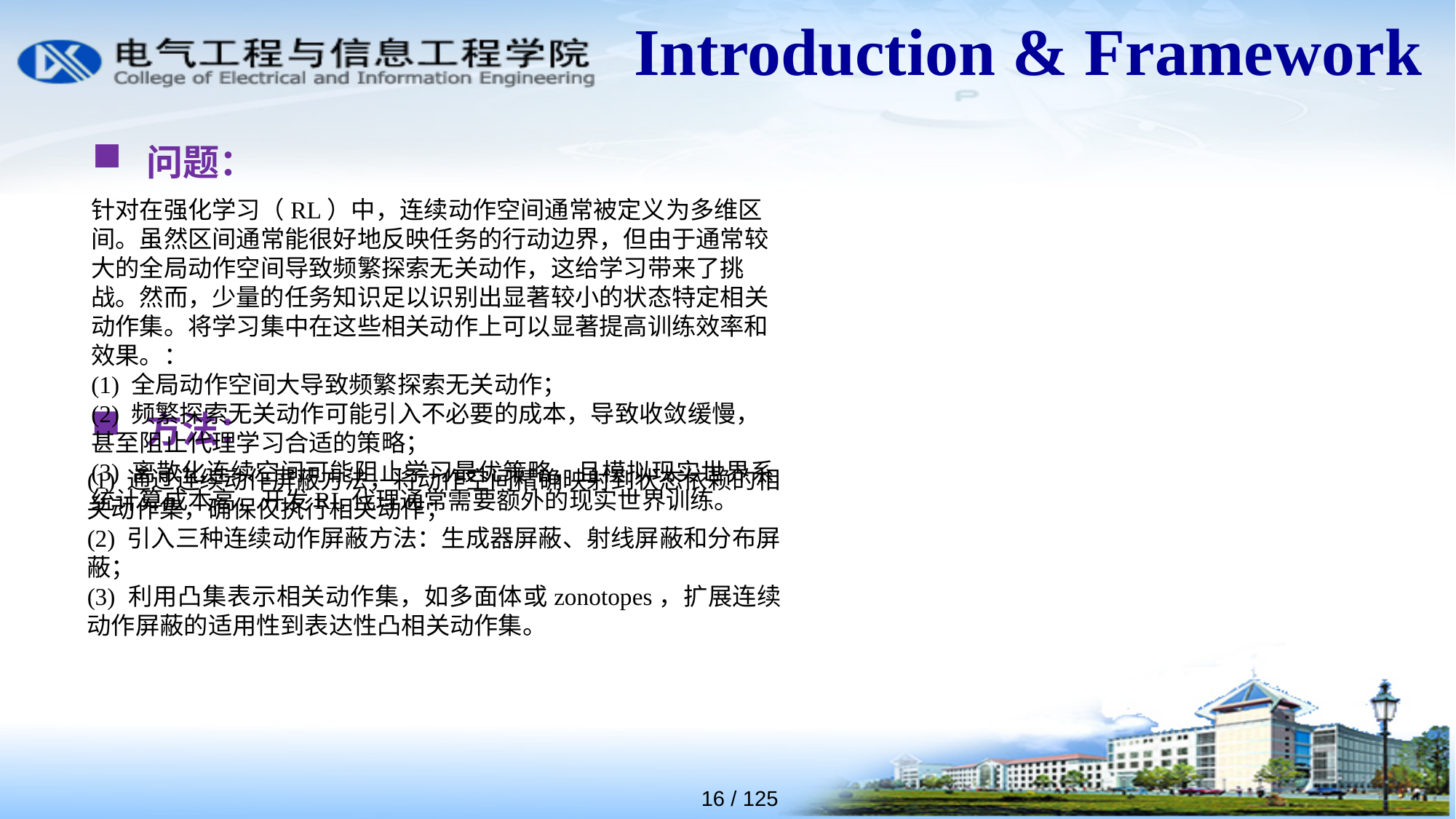

Introduction & Framework
问题：
针对在强化学习（RL）中，连续动作空间通常被定义为多维区间。虽然区间通常能很好地反映任务的行动边界，但由于通常较大的全局动作空间导致频繁探索无关动作，这给学习带来了挑战。然而，少量的任务知识足以识别出显著较小的状态特定相关动作集。将学习集中在这些相关动作上可以显著提高训练效率和效果。：
(1) 全局动作空间大导致频繁探索无关动作；
(2) 频繁探索无关动作可能引入不必要的成本，导致收敛缓慢，甚至阻止代理学习合适的策略；
(3) 离散化连续空间可能阻止学习最优策略，且模拟现实世界系统计算成本高，开发RL代理通常需要额外的现实世界训练。
方法：
(1) 通过连续动作屏蔽方法，将动作空间精确映射到状态依赖的相关动作集，确保仅执行相关动作；
(2) 引入三种连续动作屏蔽方法：生成器屏蔽、射线屏蔽和分布屏蔽；
(3) 利用凸集表示相关动作集，如多面体或zonotopes，扩展连续动作屏蔽的适用性到表达性凸相关动作集。
16 / 125